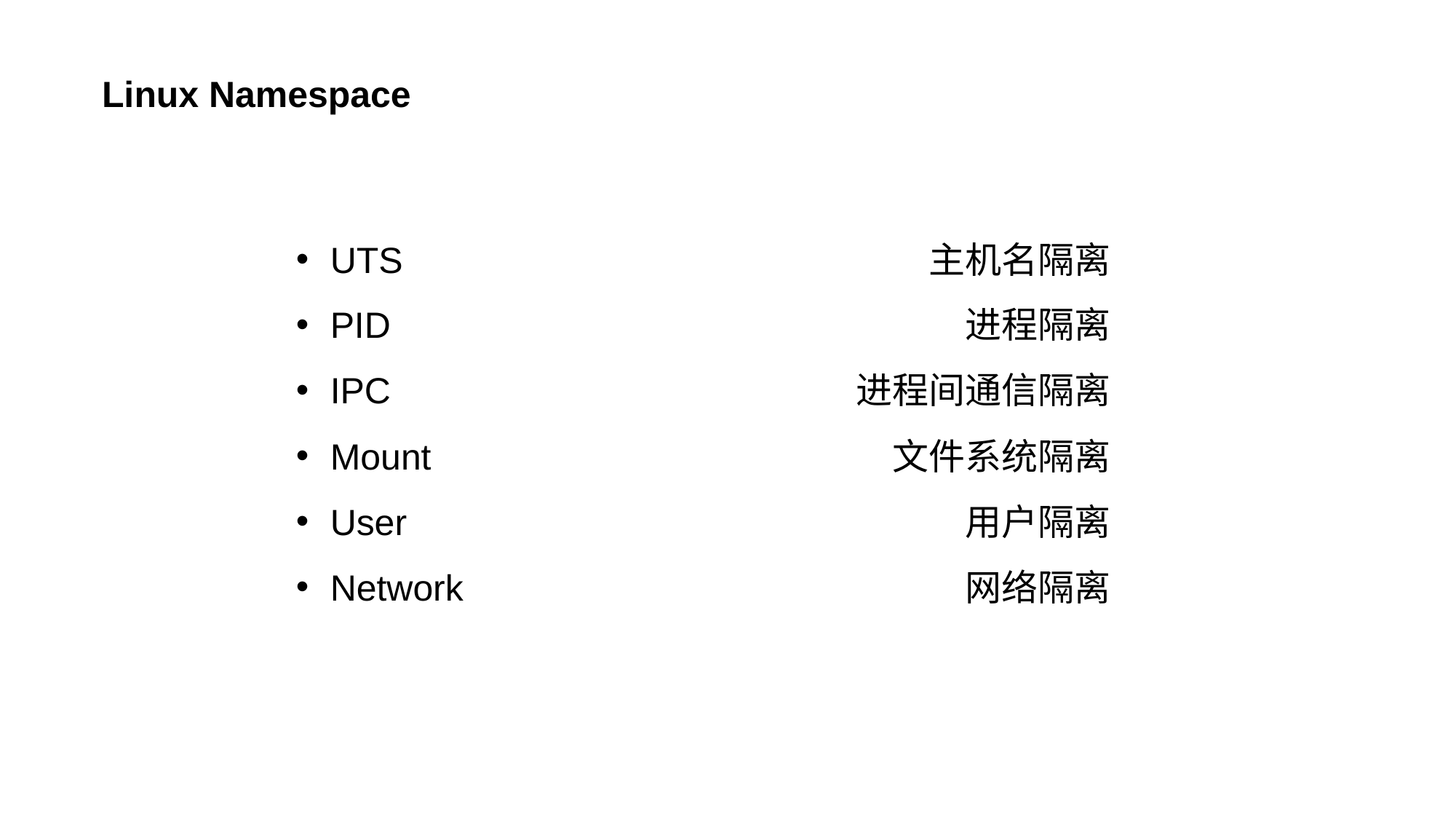

Linux Namespace
UTS
PID
IPC
Mount
User
Network
主机名隔离
进程隔离
进程间通信隔离
文件系统隔离
用户隔离
网络隔离